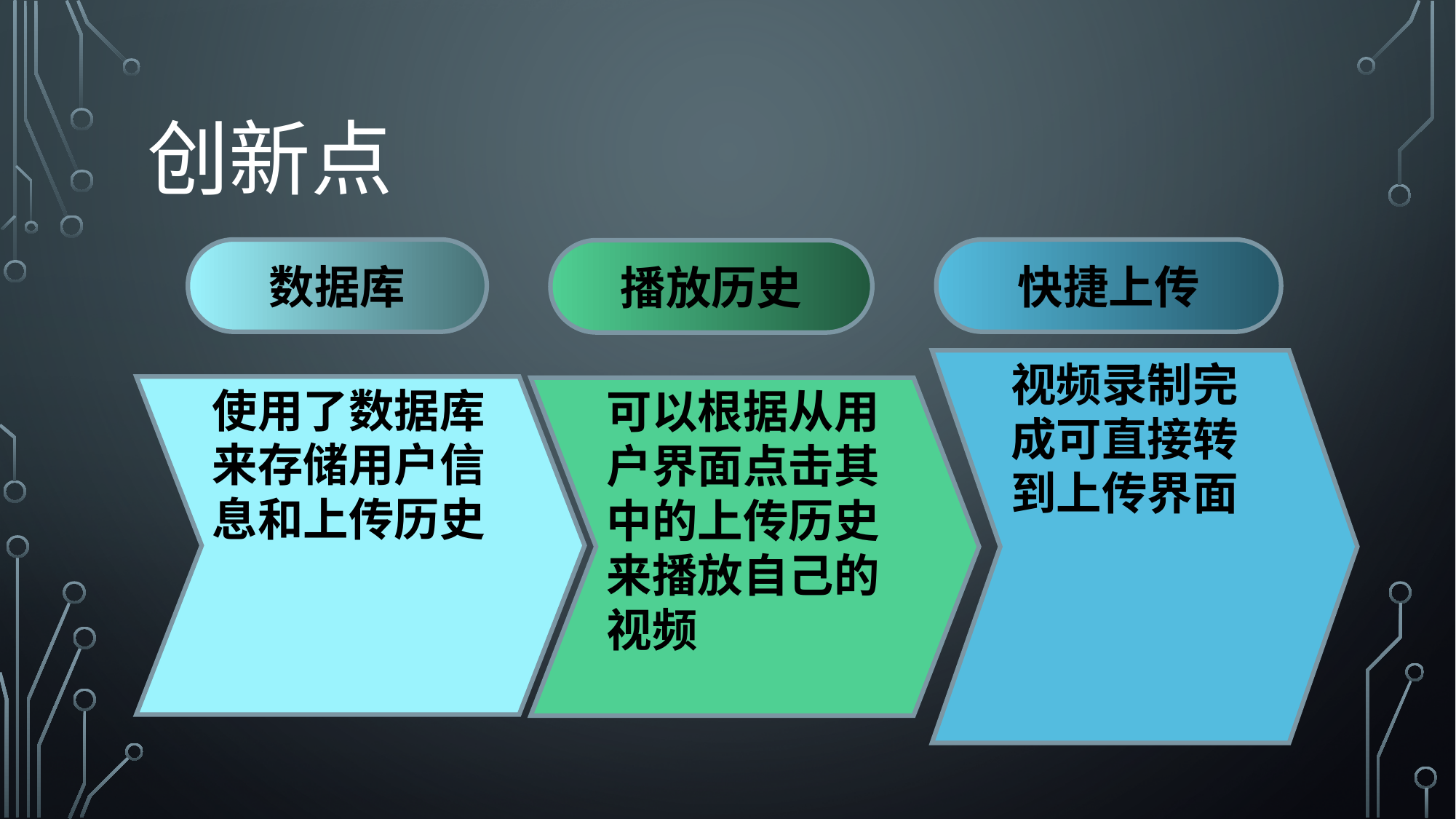

# 创新点
数据库
快捷上传
播放历史
使用了数据库来存储用户信息和上传历史

可以根据从用户界面点击其中的上传历史来播放自己的视频

视频录制完成可直接转到上传界面